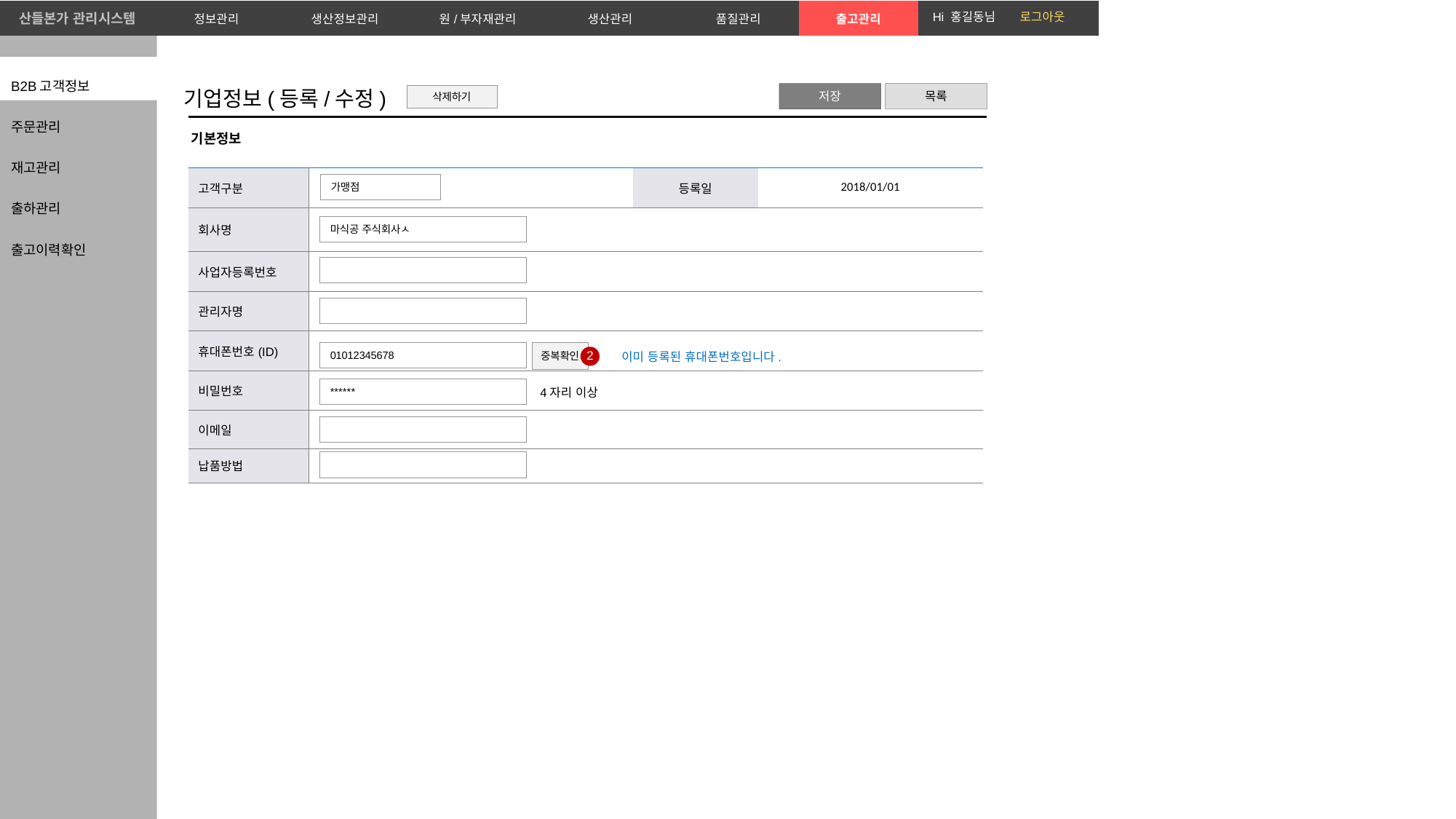

| 산들본가 관리시스템 | 정보관리 | 생산정보관리 | 원/부자재관리 | 생산관리 | 품질관리 | 출고관리 |  |
| --- | --- | --- | --- | --- | --- | --- | --- |
Hi 홍길동님       로그아웃

B2B고객정보
주문관리
재고관리
출하관리
출고이력확인

기업정보(등록/수정)
저장
목록
삭제하기
기본정보
| 고객구분 |  | 등록일 | 2018/01/01 |
| --- | --- | --- | --- |
| 회사명 |  |  |  |
| 사업자등록번호 |  |  |  |
| 관리자명 |  |  |  |
| 휴대폰번호(ID) |  |  |  |
| 비밀번호 |  |  |  |
| 이메일 |  |  |  |
| 납품방법 |  |  |  |
가맹점
마식공 주식회사ㅅ

01012345678
중복확인
2

이미 등록된 휴대폰번호입니다.
******
4자리 이상